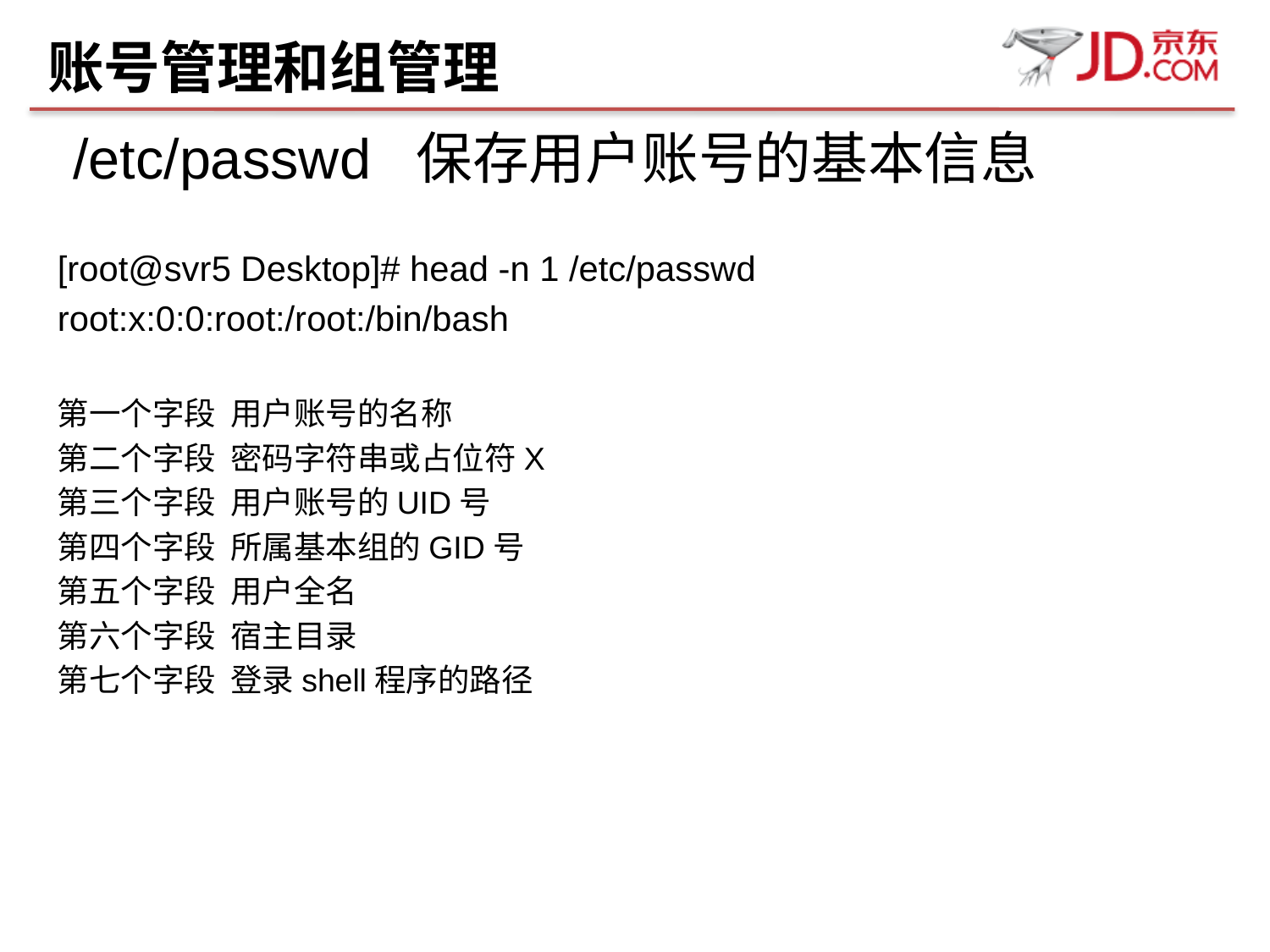

# 账号管理和组管理
 /etc/passwd  保存用户账号的基本信息

[root@svr5 Desktop]# head -n 1 /etc/passwd
root:x:0:0:root:/root:/bin/bash

第一个字段  用户账号的名称
第二个字段  密码字符串或占位符X
第三个字段  用户账号的UID号
第四个字段  所属基本组的GID号
第五个字段  用户全名
第六个字段  宿主目录
第七个字段  登录shell程序的路径